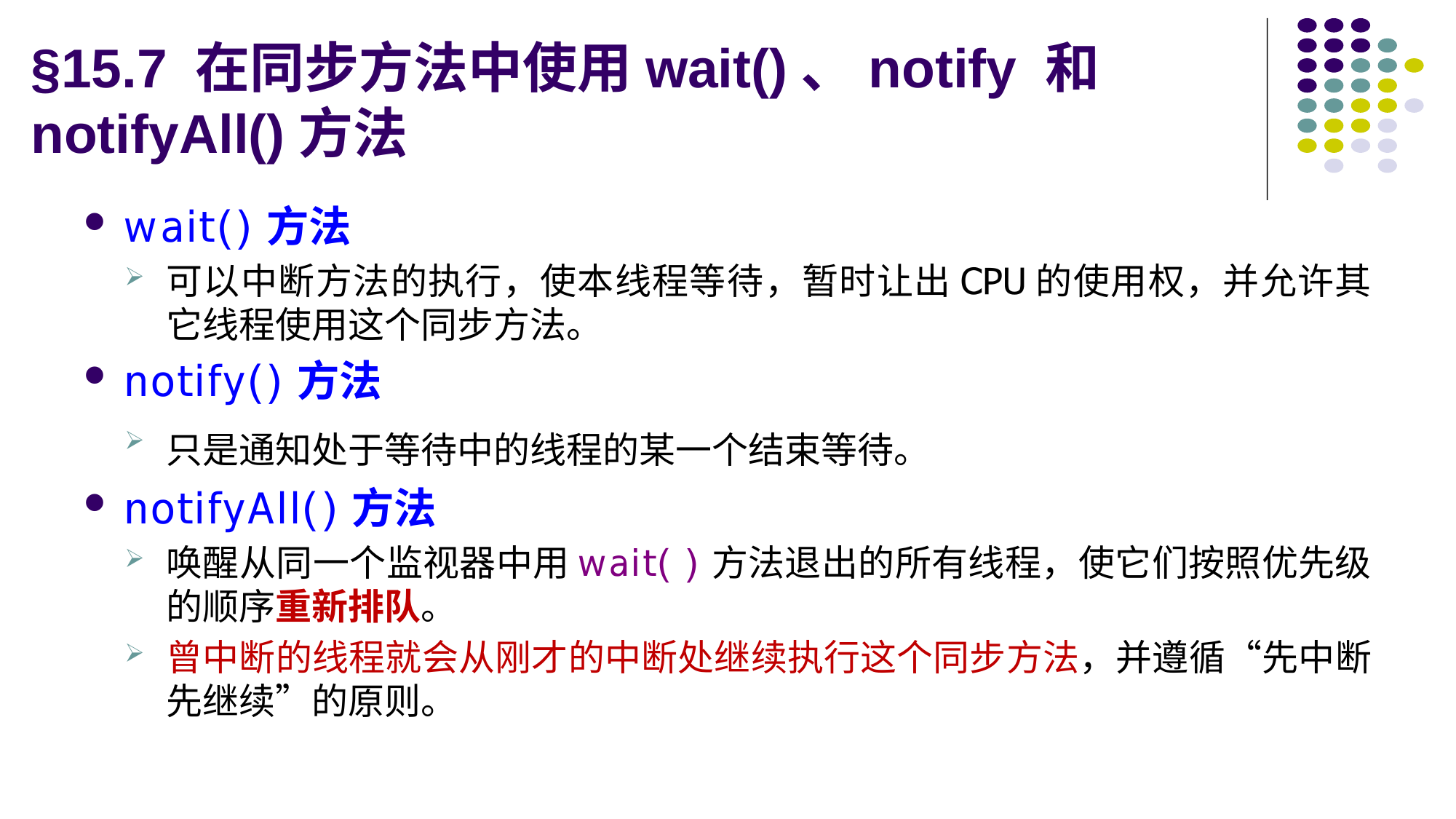

# §15.7 在同步方法中使用wait()、notify 和notifyAll()方法
wait()方法
可以中断方法的执行，使本线程等待，暂时让出CPU的使用权，并允许其它线程使用这个同步方法。
notify()方法
只是通知处于等待中的线程的某一个结束等待。
notifyAll()方法
唤醒从同一个监视器中用wait( )方法退出的所有线程，使它们按照优先级的顺序重新排队。
曾中断的线程就会从刚才的中断处继续执行这个同步方法，并遵循“先中断先继续”的原则。

74